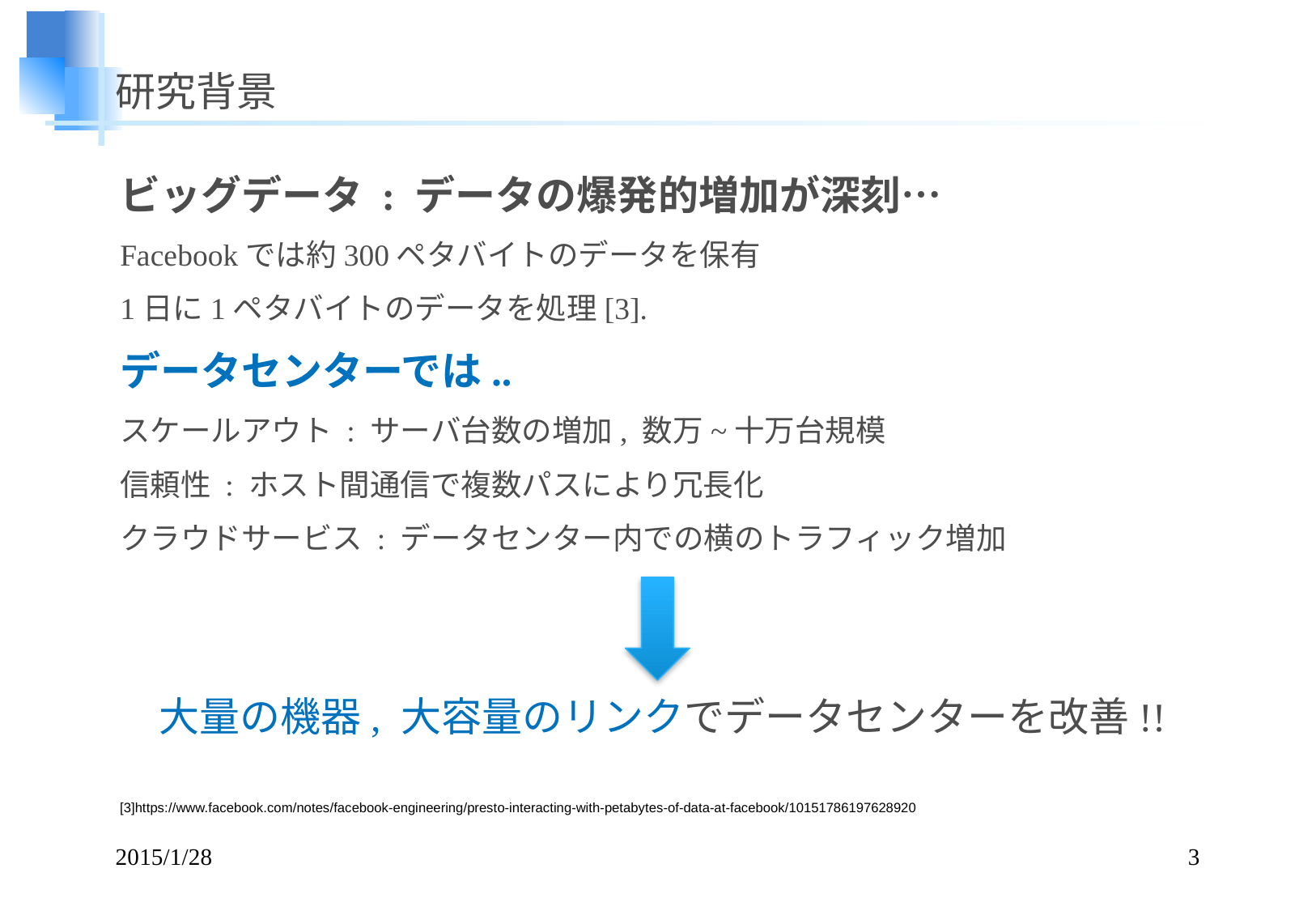

# 研究背景
ビッグデータ : データの爆発的増加が深刻…
Facebookでは約300ペタバイトのデータを保有
1日に1ペタバイトのデータを処理[3].
データセンターでは..
スケールアウト : サーバ台数の増加, 数万~十万台規模
信頼性 : ホスト間通信で複数パスにより冗長化
クラウドサービス : データセンター内での横のトラフィック増加

大量の機器, 大容量のリンクでデータセンターを改善!!
[3]https://www.facebook.com/notes/facebook-engineering/presto-interacting-with-petabytes-of-data-at-facebook/10151786197628920
2015/1/28
3